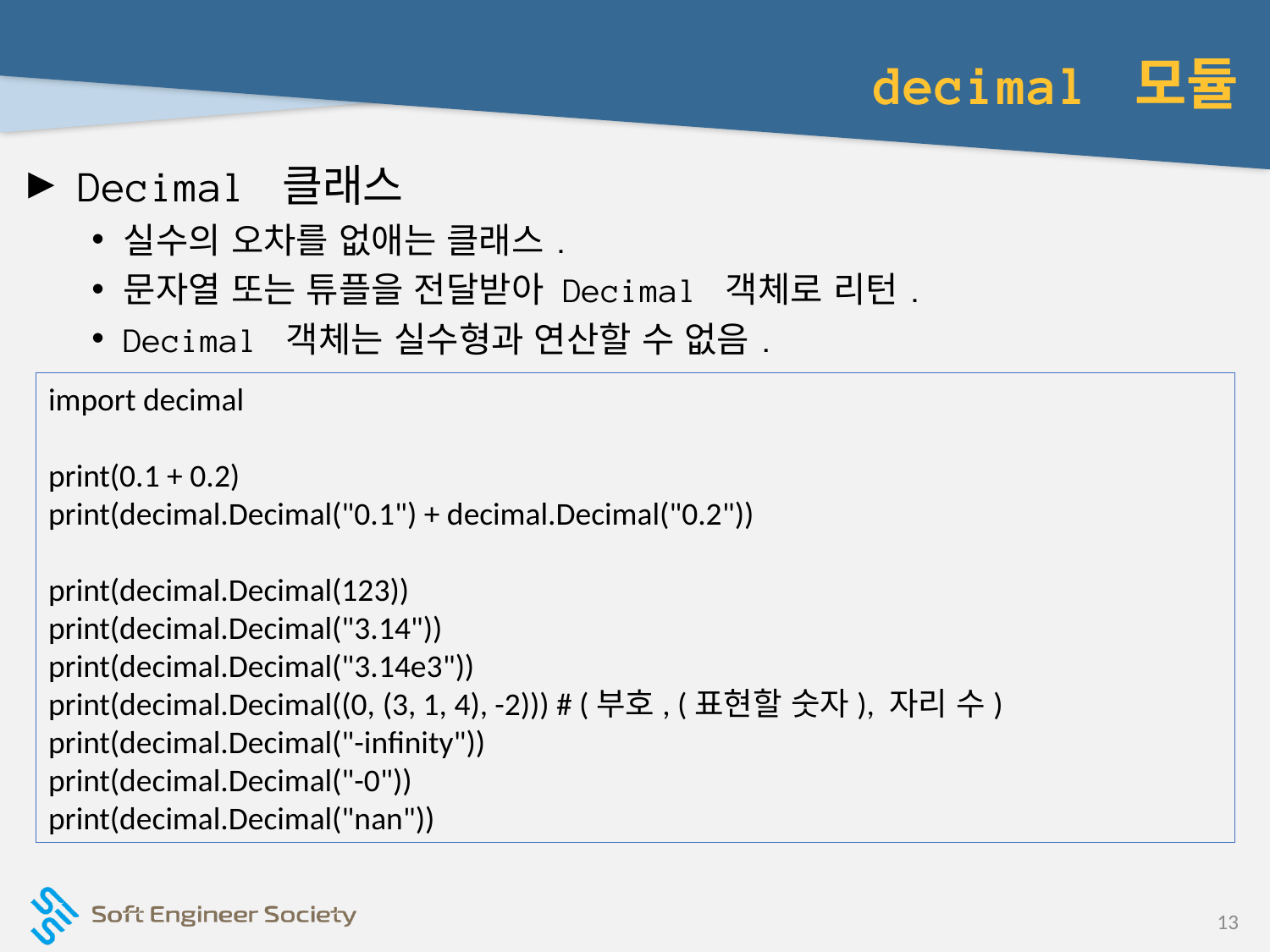

# decimal 모듈
Decimal 클래스
실수의 오차를 없애는 클래스.
문자열 또는 튜플을 전달받아 Decimal 객체로 리턴.
Decimal 객체는 실수형과 연산할 수 없음.

import decimal

print(0.1 + 0.2)
print(decimal.Decimal("0.1") + decimal.Decimal("0.2"))

print(decimal.Decimal(123))
print(decimal.Decimal("3.14"))
print(decimal.Decimal("3.14e3"))
print(decimal.Decimal((0, (3, 1, 4), -2)))	# (부호, (표현할 숫자), 자리 수)
print(decimal.Decimal("-infinity"))
print(decimal.Decimal("-0"))
print(decimal.Decimal("nan"))
13